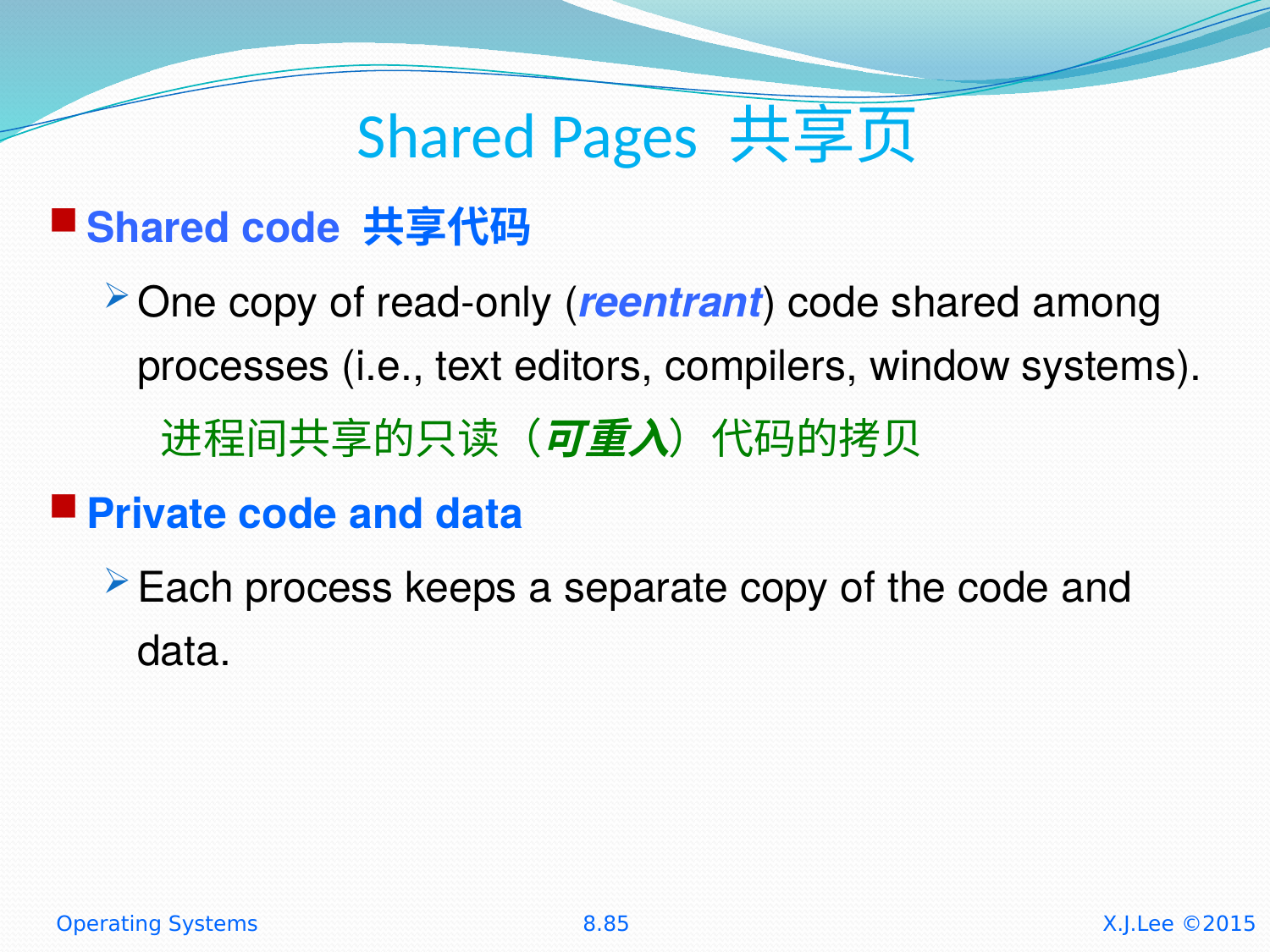

# Shared Pages 共享页
Shared code 共享代码
One copy of read-only (reentrant) code shared among processes (i.e., text editors, compilers, window systems).
     进程间共享的只读（可重入）代码的拷贝
Private code and data
Each process keeps a separate copy of the code and data.
Operating Systems
8.85
X.J.Lee ©2015